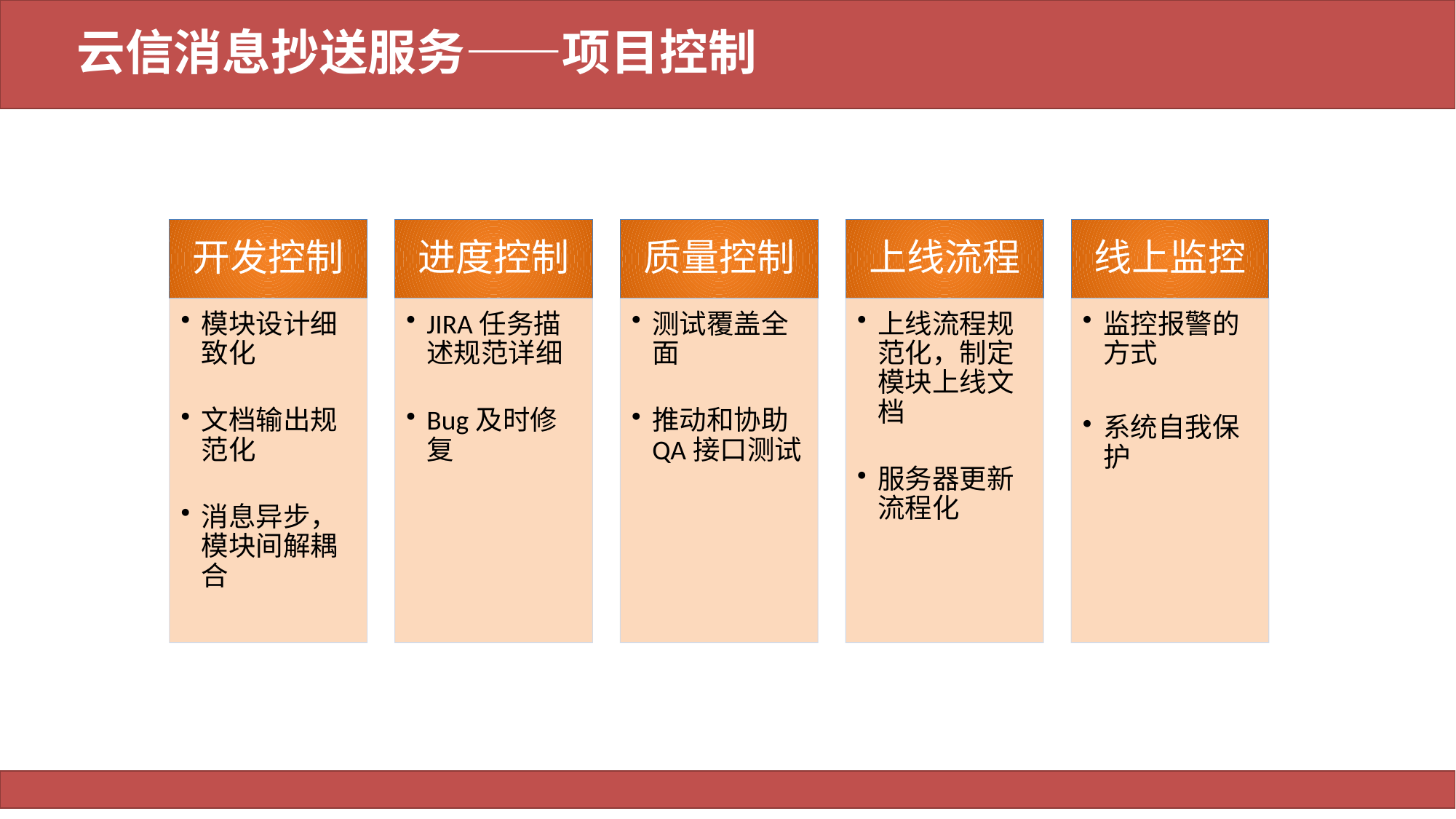

# 云信消息抄送服务——项目控制
开发控制
模块设计细致化

文档输出规范化

消息异步，模块间解耦合
进度控制
JIRA任务描述规范详细

Bug及时修复
质量控制
测试覆盖全面

推动和协助QA接口测试
上线流程
上线流程规范化，制定模块上线文档

服务器更新流程化
线上监控
监控报警的方式

系统自我保护